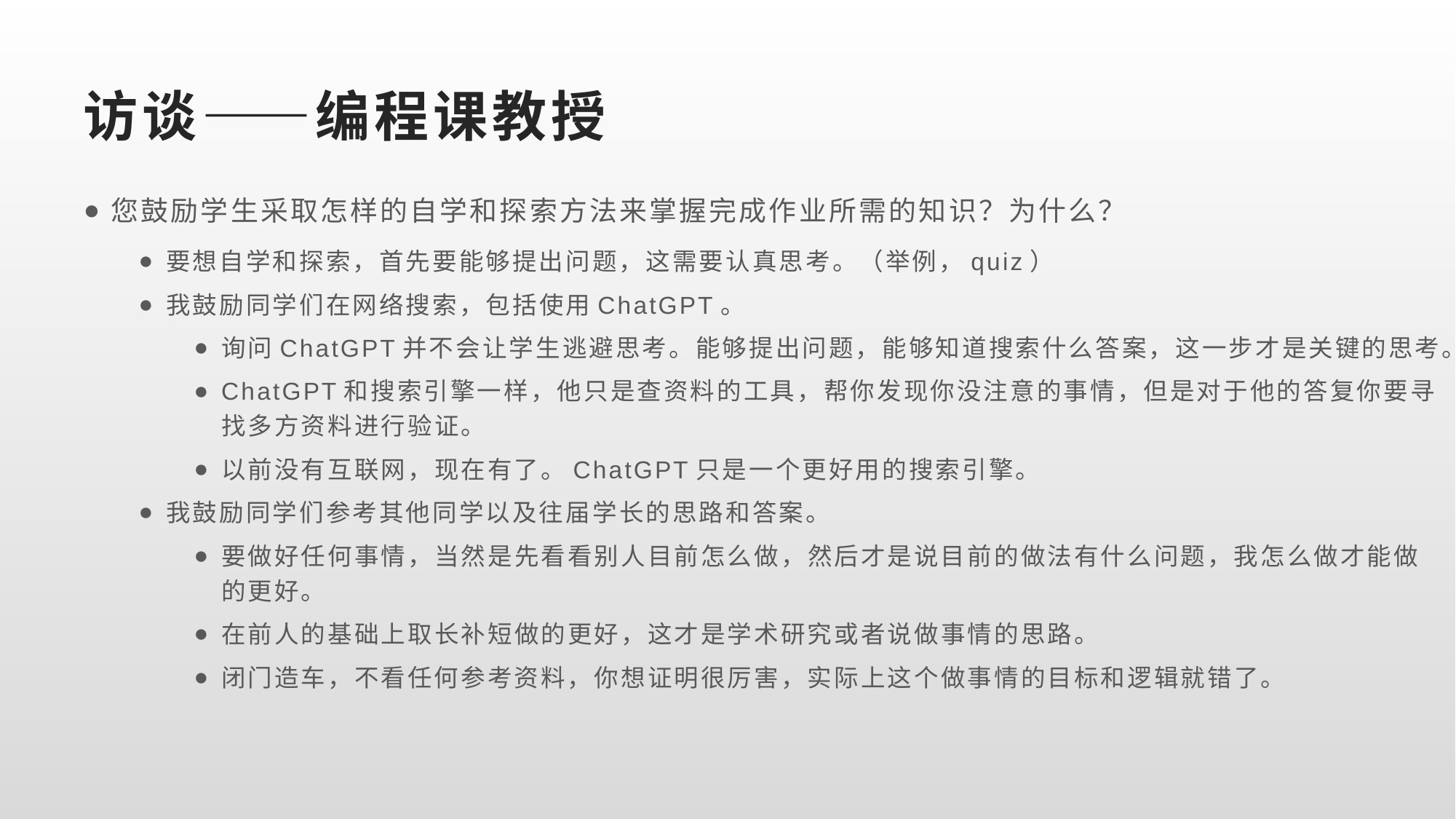

# 访谈——编程课教授
您鼓励学生采取怎样的自学和探索方法来掌握完成作业所需的知识？为什么？
要想自学和探索，首先要能够提出问题，这需要认真思考。（举例，quiz）
我鼓励同学们在网络搜索，包括使用ChatGPT。
询问ChatGPT并不会让学生逃避思考。能够提出问题，能够知道搜索什么答案，这一步才是关键的思考。
ChatGPT和搜索引擎一样，他只是查资料的工具，帮你发现你没注意的事情，但是对于他的答复你要寻找多方资料进行验证。
以前没有互联网，现在有了。ChatGPT只是一个更好用的搜索引擎。
我鼓励同学们参考其他同学以及往届学长的思路和答案。
要做好任何事情，当然是先看看别人目前怎么做，然后才是说目前的做法有什么问题，我怎么做才能做的更好。
在前人的基础上取长补短做的更好，这才是学术研究或者说做事情的思路。
闭门造车，不看任何参考资料，你想证明很厉害，实际上这个做事情的目标和逻辑就错了。